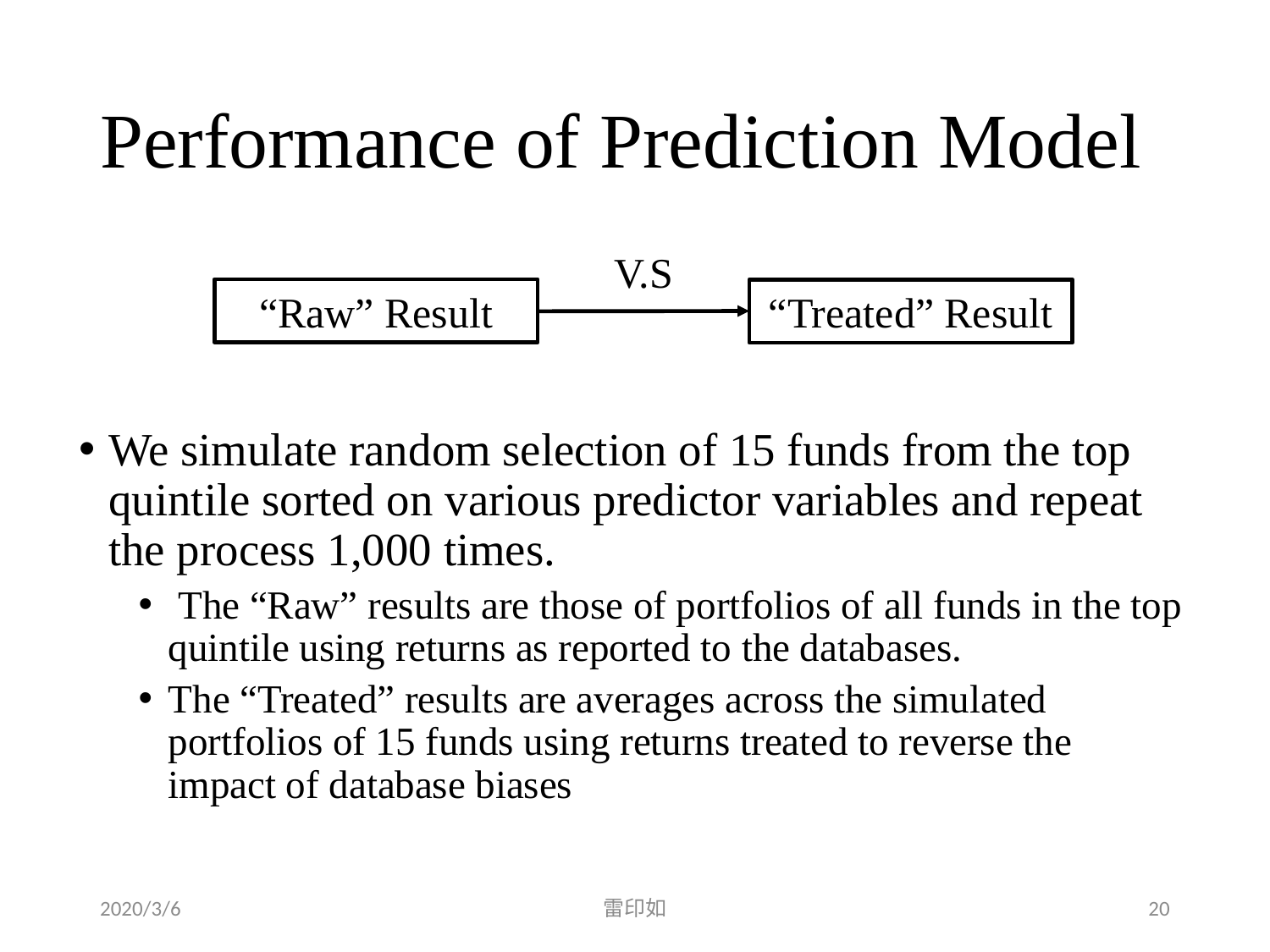

# Performance of Prediction Model

We simulate random selection of 15 funds from the top quintile sorted on various predictor variables and repeat the process 1,000 times.
 The “Raw” results are those of portfolios of all funds in the top quintile using returns as reported to the databases.
The “Treated” results are averages across the simulated portfolios of 15 funds using returns treated to reverse the impact of database biases
V.S
“Raw” Result
“Treated” Result
2020/3/6
雷印如
20